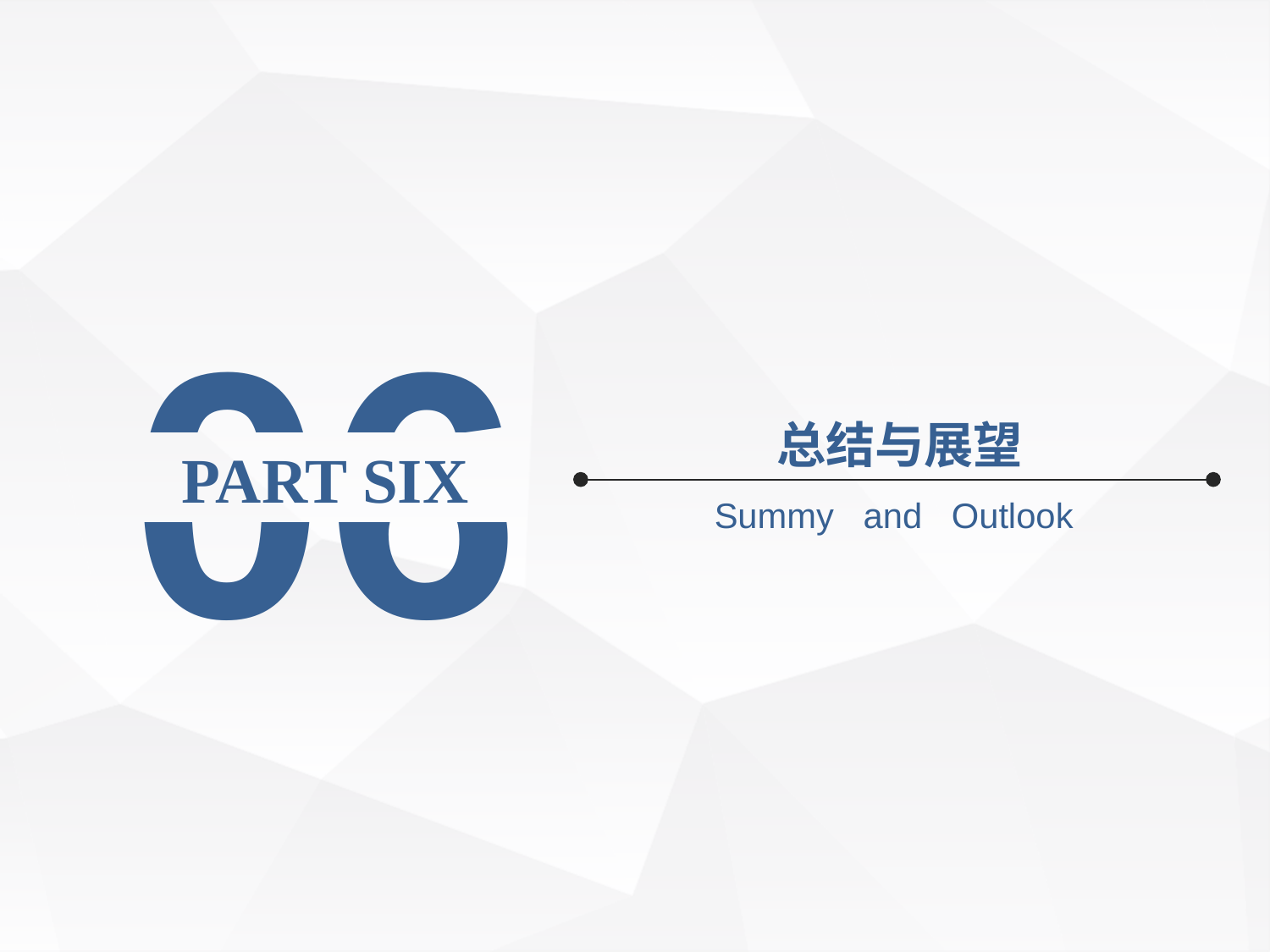

06
总结与展望
PART SIX

Summy   and   Outlook